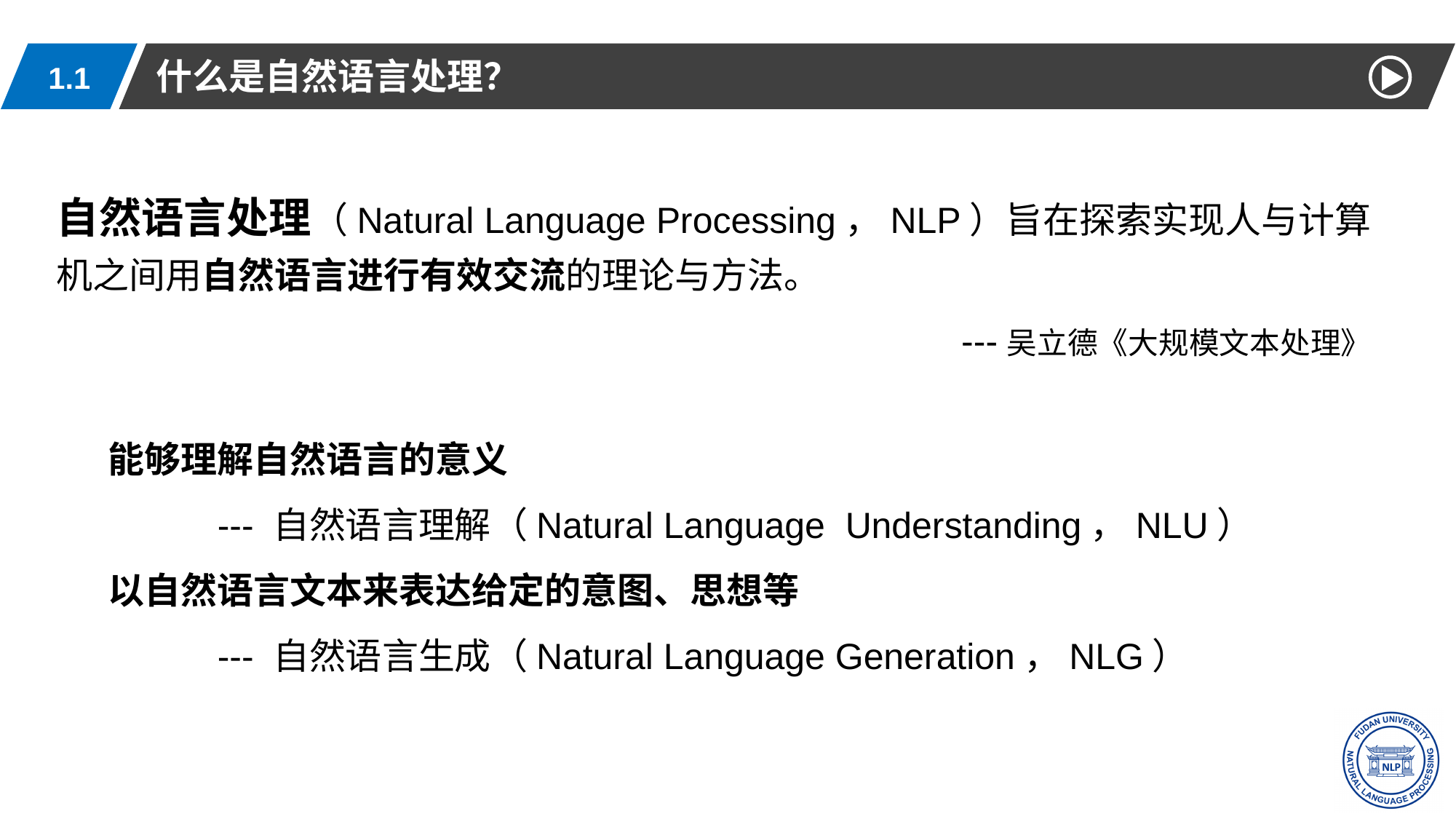

什么是自然语言处理？
1.1

自然语言处理（Natural Language Processing，NLP）旨在探索实现人与计算机之间用自然语言进行有效交流的理论与方法。
---吴立德《大规模文本处理》
能够理解自然语言的意义
	--- 自然语言理解（Natural Language  Understanding，NLU）
以自然语言文本来表达给定的意图、思想等
	--- 自然语言生成（Natural Language Generation，NLG）
4